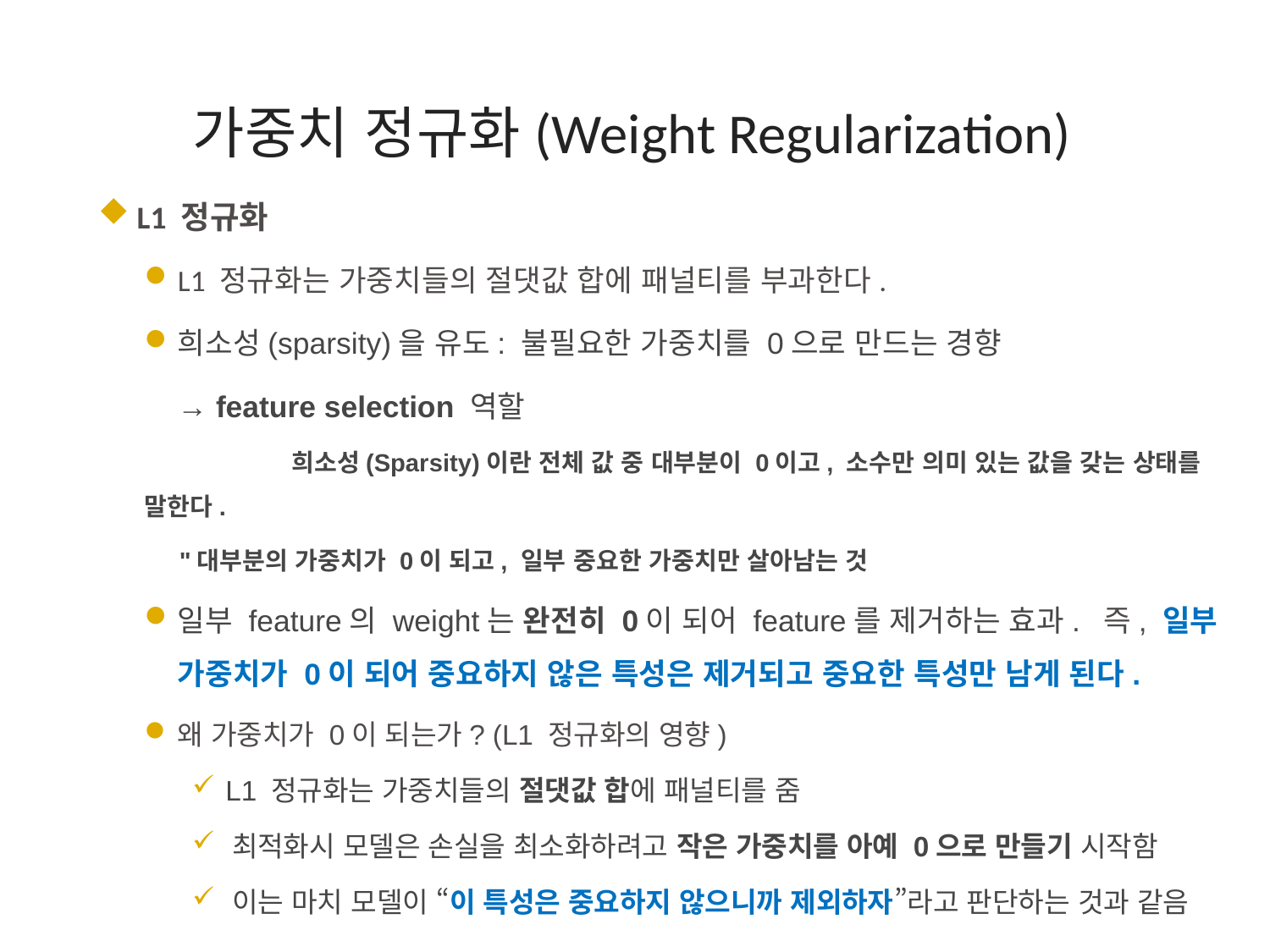

# 가중치 정규화(Weight Regularization)
 L1 정규화
L1 정규화는 가중치들의 절댓값 합에 패널티를 부과한다.
희소성(sparsity)을 유도: 불필요한 가중치를 0으로 만드는 경향
    → feature selection 역할
	  희소성(Sparsity)이란 전체 값 중 대부분이 0이고, 소수만 의미 있는 값을 갖는 상태를 말한다.
     "대부분의 가중치가 0이 되고, 일부 중요한 가중치만 살아남는 것
일부 feature의 weight는 완전히 0이 되어 feature를 제거하는 효과.  즉, 일부 가중치가 0이 되어 중요하지 않은 특성은 제거되고 중요한 특성만 남게 된다.
왜 가중치가 0이 되는가? (L1 정규화의 영향)
 L1 정규화는 가중치들의 절댓값 합에 패널티를 줌
 최적화시 모델은 손실을 최소화하려고 작은 가중치를 아예 0으로 만들기 시작함
 이는 마치 모델이 “이 특성은 중요하지 않으니까 제외하자”라고 판단하는 것과 같음